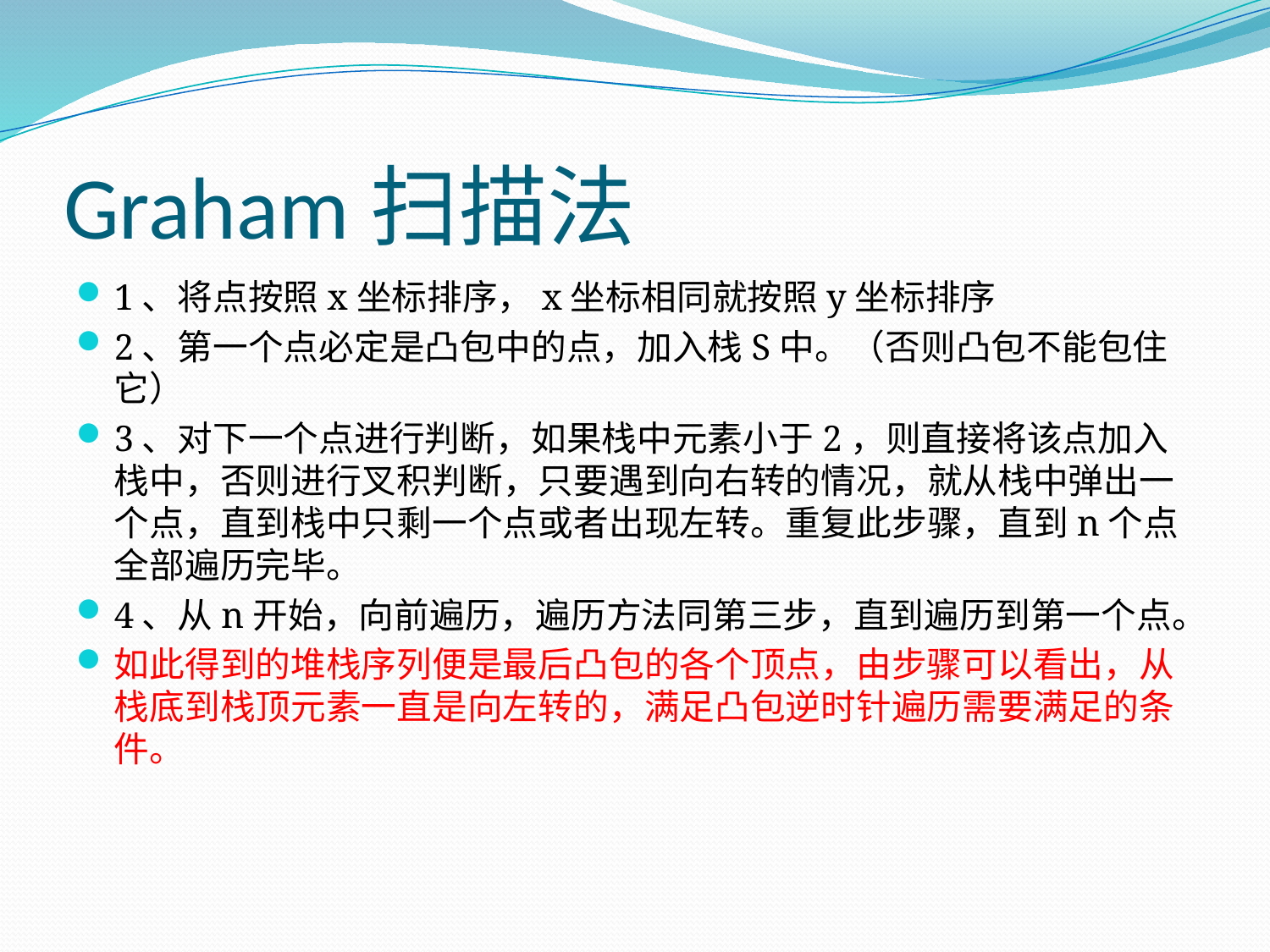

# Graham扫描法
1、将点按照x坐标排序，x坐标相同就按照y坐标排序
2、第一个点必定是凸包中的点，加入栈S中。（否则凸包不能包住它）
3、对下一个点进行判断，如果栈中元素小于2，则直接将该点加入栈中，否则进行叉积判断，只要遇到向右转的情况，就从栈中弹出一个点，直到栈中只剩一个点或者出现左转。重复此步骤，直到n个点全部遍历完毕。
4、从n开始，向前遍历，遍历方法同第三步，直到遍历到第一个点。
如此得到的堆栈序列便是最后凸包的各个顶点，由步骤可以看出，从栈底到栈顶元素一直是向左转的，满足凸包逆时针遍历需要满足的条件。